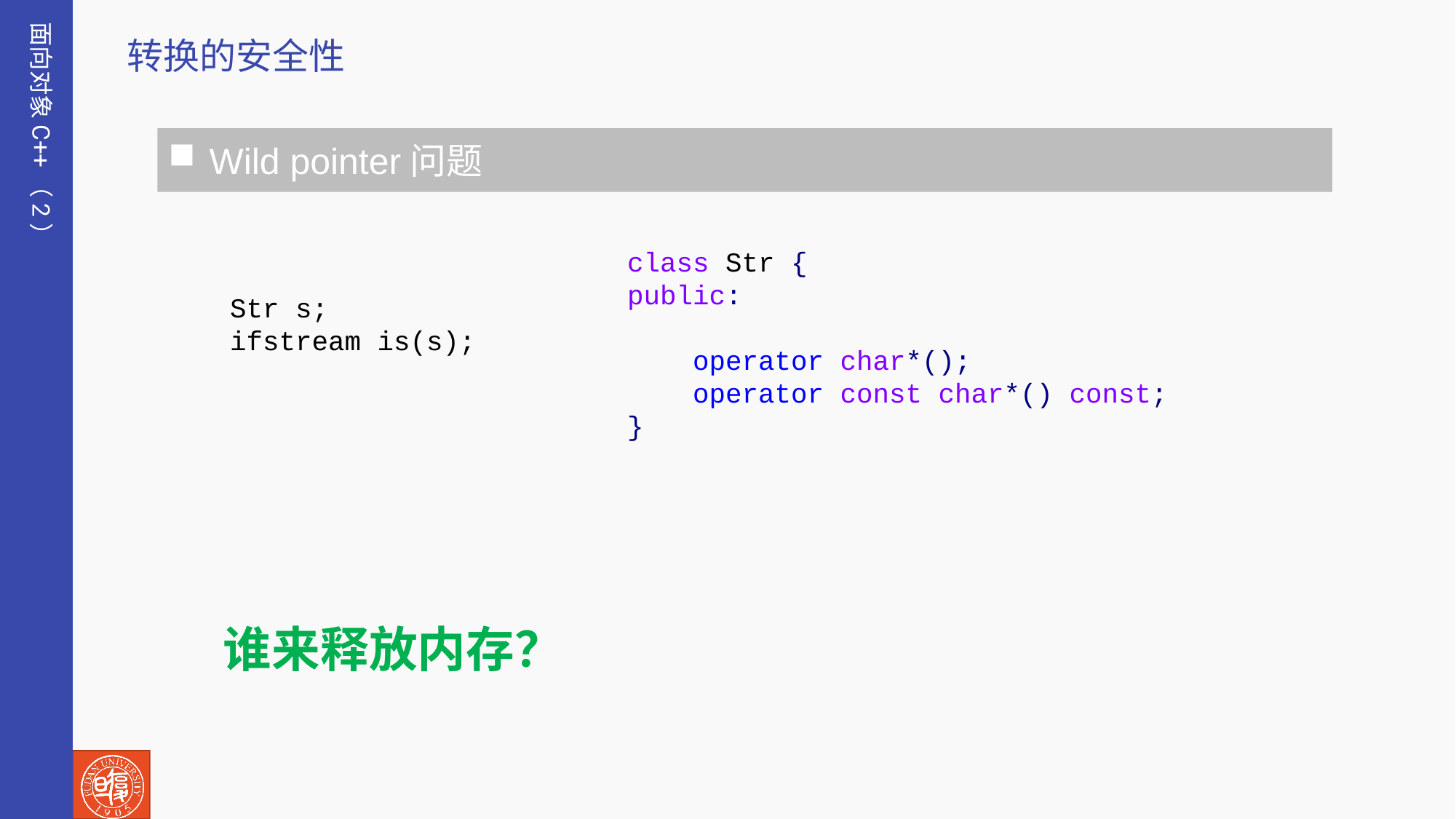

面向对象C++（2）
转换的安全性
Wild pointer问题
class Str {
public:

    operator char*();
    operator const char*() const;
}
Str s;
ifstream is(s);
谁来释放内存？